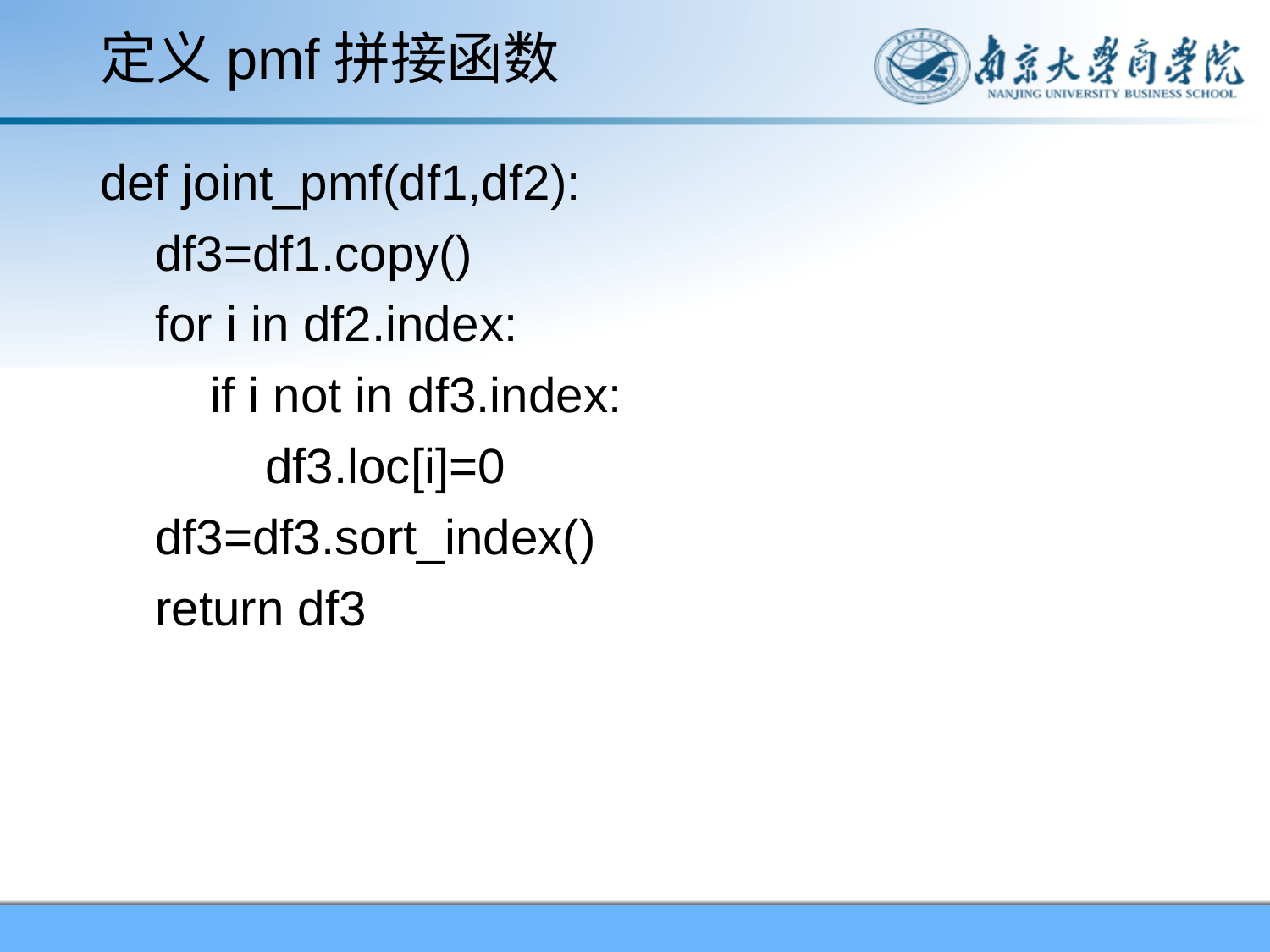

# 定义pmf拼接函数
def joint_pmf(df1,df2):
    df3=df1.copy()
    for i in df2.index:
        if i not in df3.index:
            df3.loc[i]=0
    df3=df3.sort_index()
    return df3